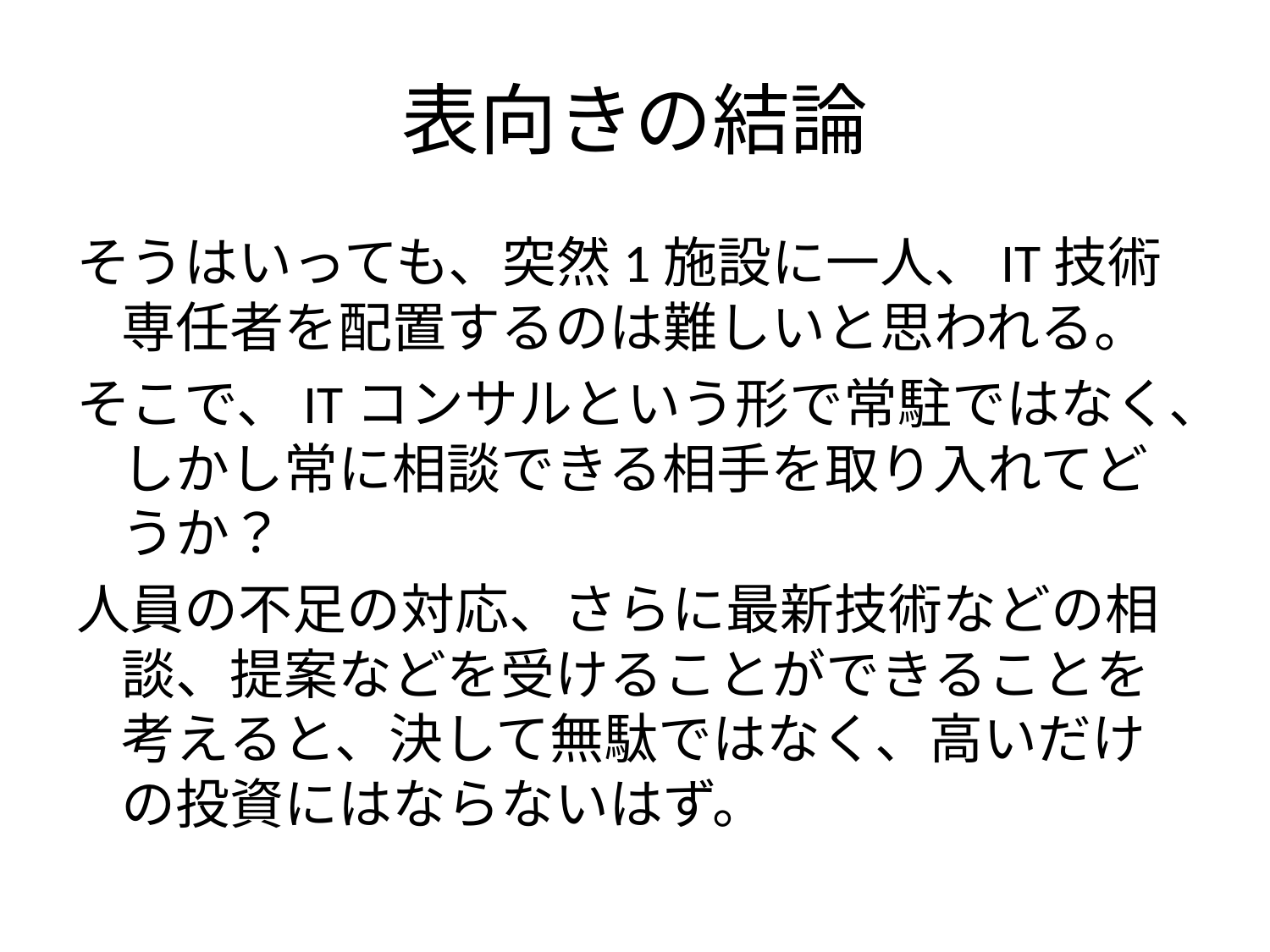

# 表向きの結論
そうはいっても、突然1施設に一人、IT技術専任者を配置するのは難しいと思われる。
そこで、ITコンサルという形で常駐ではなく、しかし常に相談できる相手を取り入れてどうか？
人員の不足の対応、さらに最新技術などの相談、提案などを受けることができることを考えると、決して無駄ではなく、高いだけの投資にはならないはず。